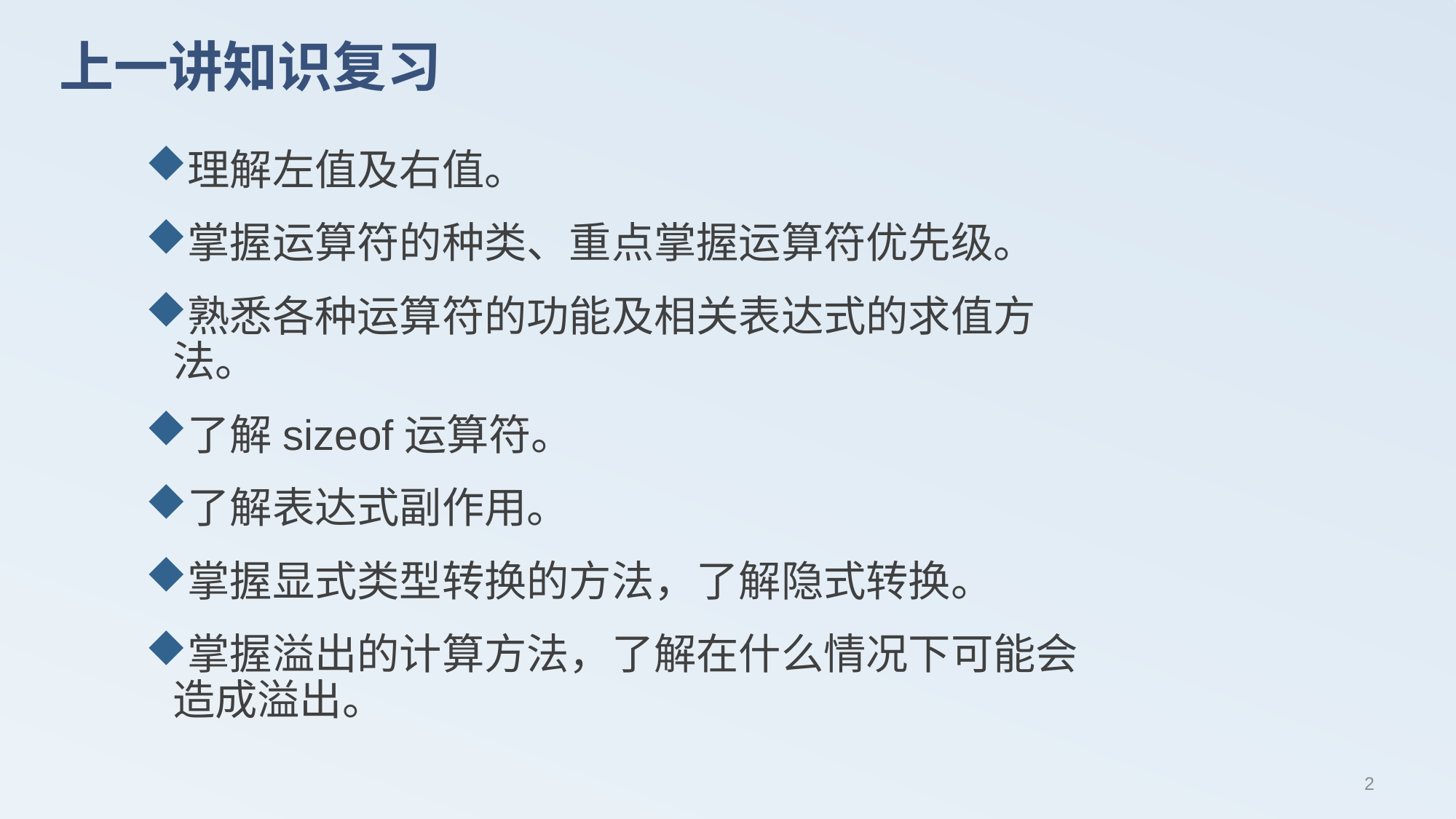

# 上一讲知识复习
理解左值及右值。
掌握运算符的种类、重点掌握运算符优先级。
熟悉各种运算符的功能及相关表达式的求值方法。
了解sizeof运算符。
了解表达式副作用。
掌握显式类型转换的方法，了解隐式转换。
掌握溢出的计算方法，了解在什么情况下可能会造成溢出。